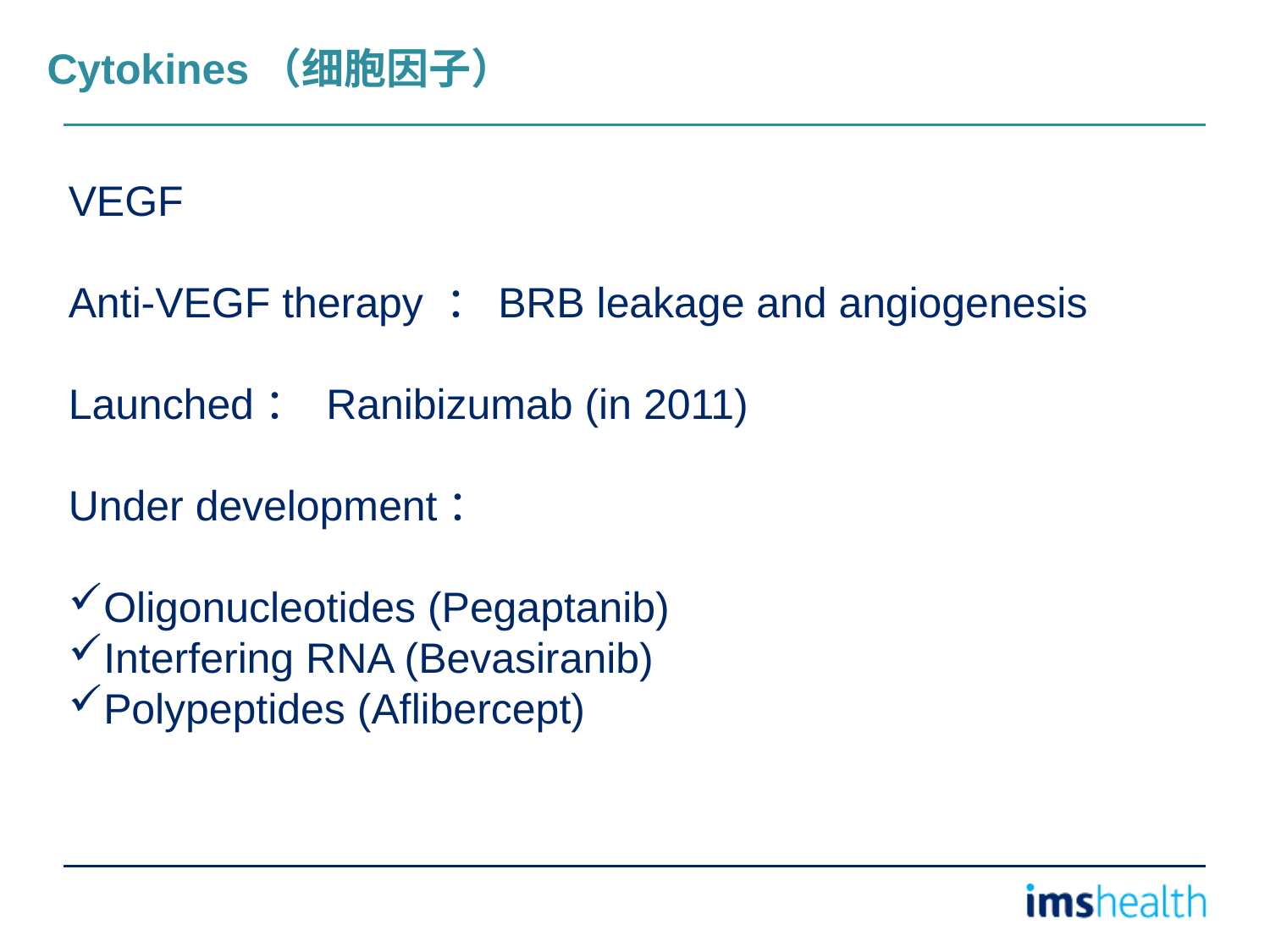

Cytokines（细胞因子）

VEGF

Anti-VEGF therapy ：BRB leakage and angiogenesis

Launched： Ranibizumab (in 2011)

Under development：

Oligonucleotides (Pegaptanib)
Interfering RNA (Bevasiranib)
Polypeptides (Aflibercept)